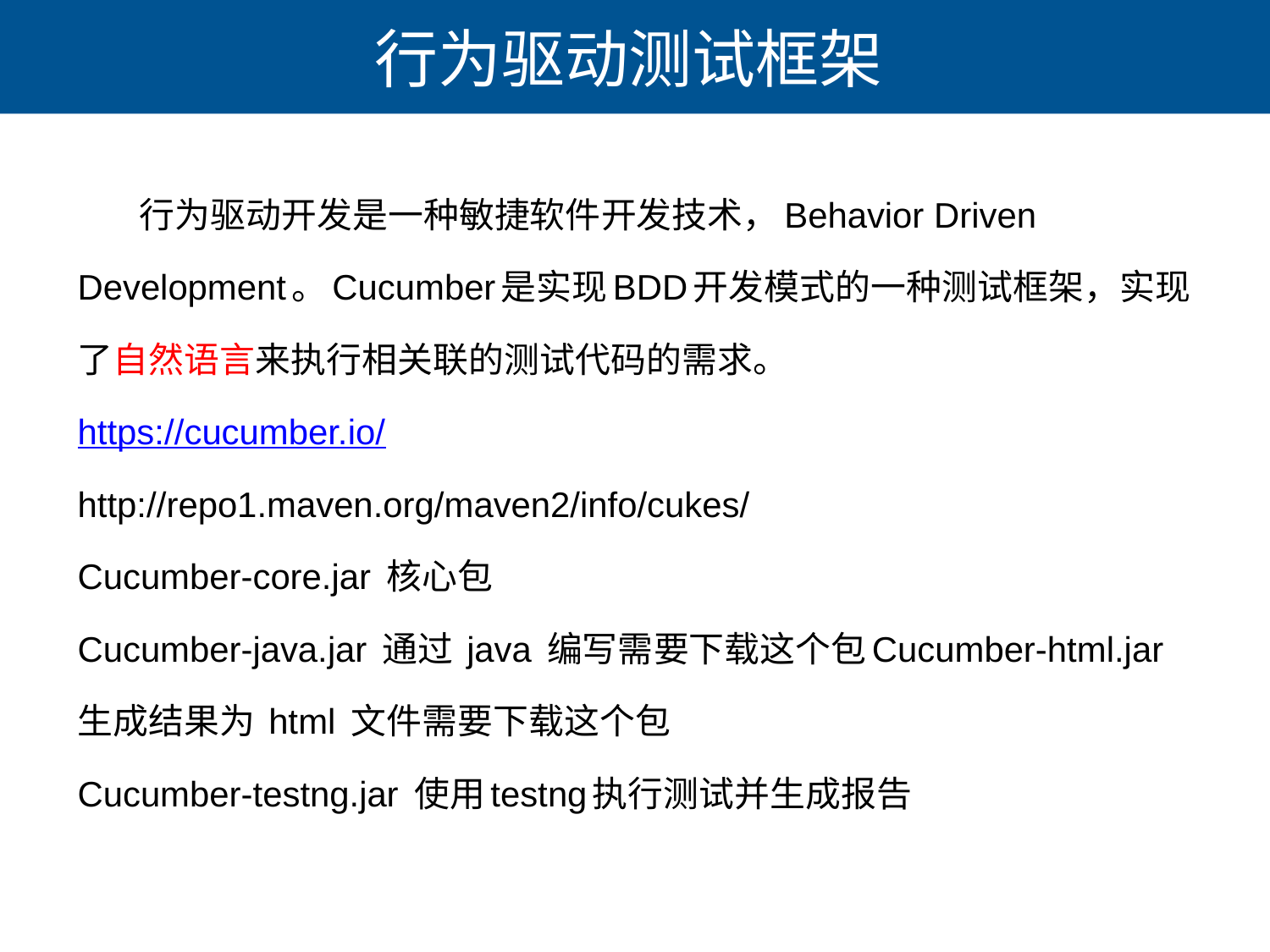

# 行为驱动测试框架
       行为驱动开发是一种敏捷软件开发技术，Behavior Driven Development。Cucumber是实现BDD开发模式的一种测试框架，实现了自然语言来执行相关联的测试代码的需求。
https://cucumber.io/
http://repo1.maven.org/maven2/info/cukes/
Cucumber-core.jar 核心包
Cucumber-java.jar 通过 java 编写需要下载这个包Cucumber-html.jar 生成结果为 html 文件需要下载这个包
Cucumber-testng.jar 使用testng执行测试并生成报告